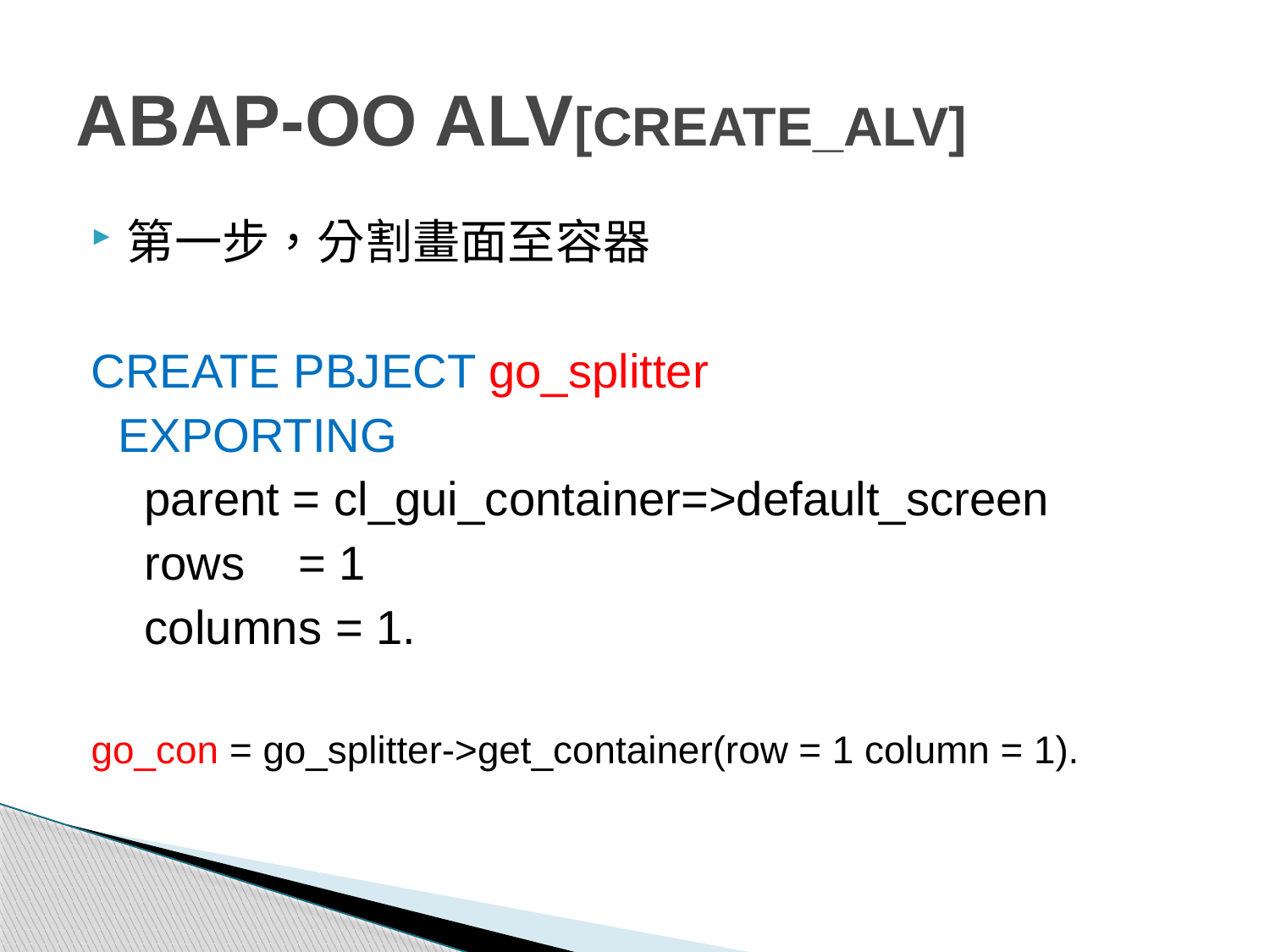

# ABAP-OO ALV[CREATE_ALV]
第一步，分割畫面至容器

CREATE PBJECT go_splitter
  EXPORTING
    parent = cl_gui_container=>default_screen
    rows    = 1
    columns = 1.

go_con = go_splitter->get_container(row = 1 column = 1).